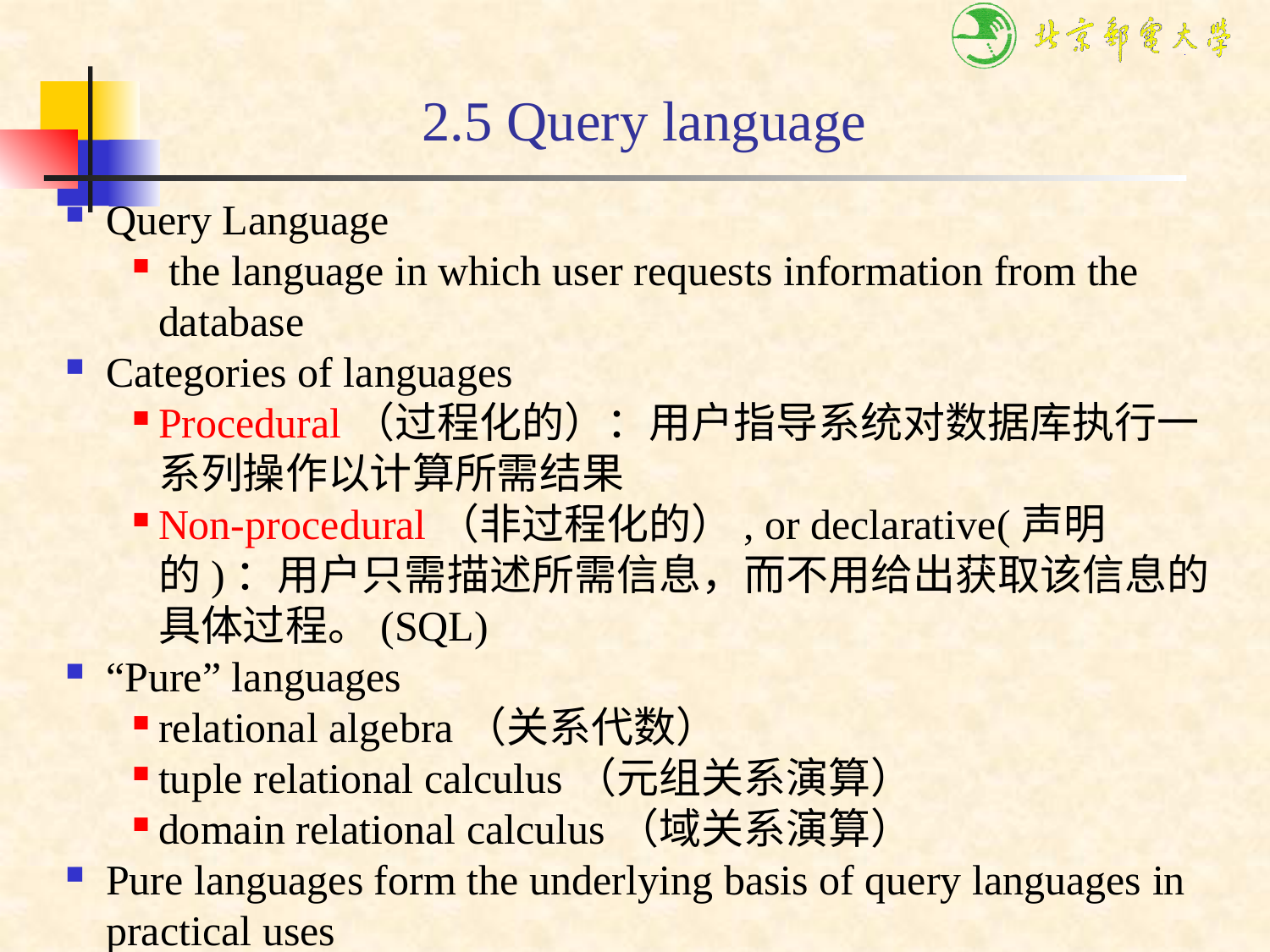

2.5 Query language
Query Language
 the language in which user requests information from the database
Categories of languages
Procedural（过程化的）：用户指导系统对数据库执行一系列操作以计算所需结果
Non-procedural（非过程化的）, or declarative(声明的)：用户只需描述所需信息，而不用给出获取该信息的具体过程。(SQL)
“Pure” languages
relational algebra（关系代数）
tuple relational calculus（元组关系演算）
domain relational calculus（域关系演算）
Pure languages form the underlying basis of query languages in practical uses
27